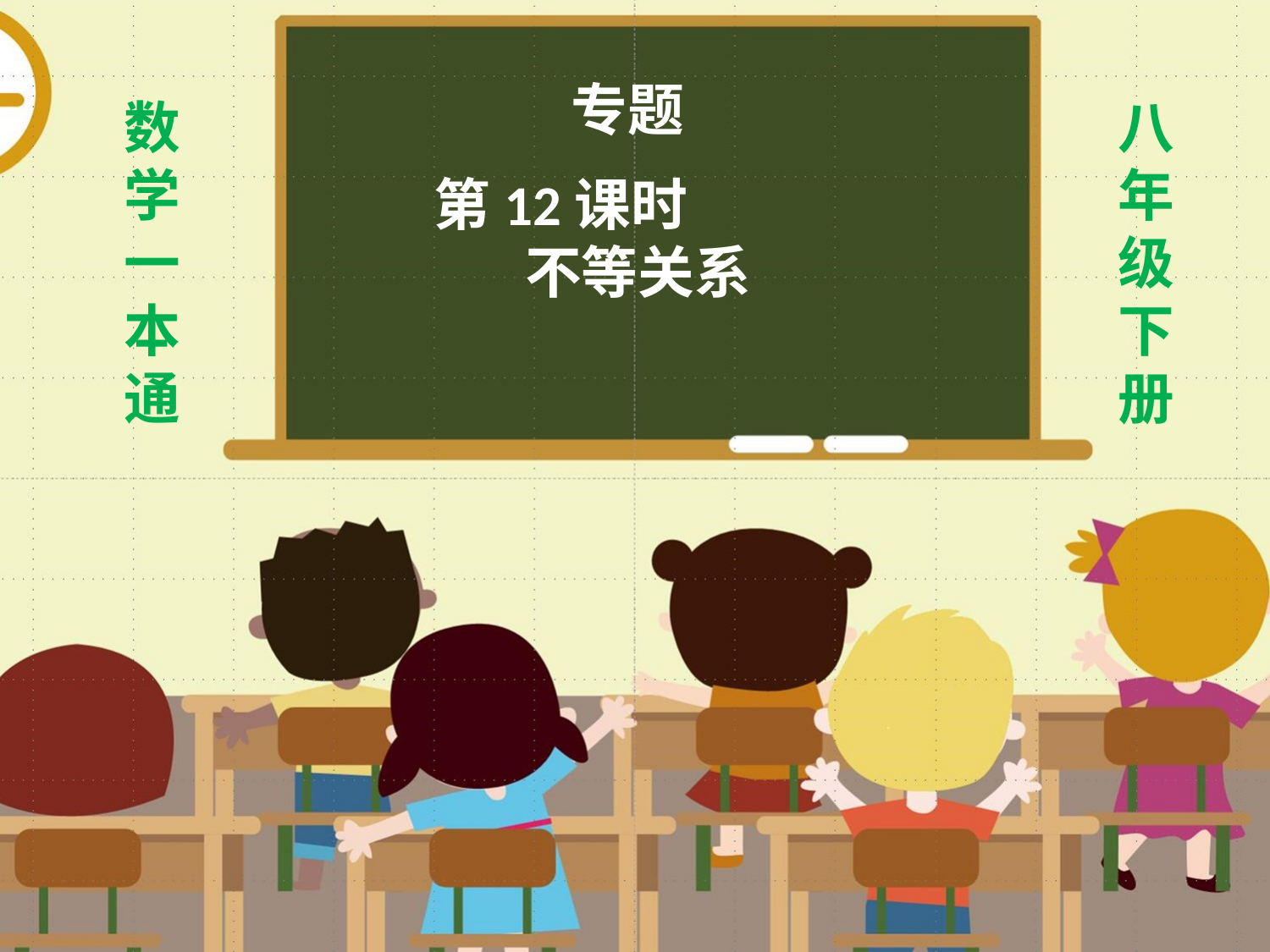

专题
数
学
一
本
通
八年级下册
第12课时
      不等关系